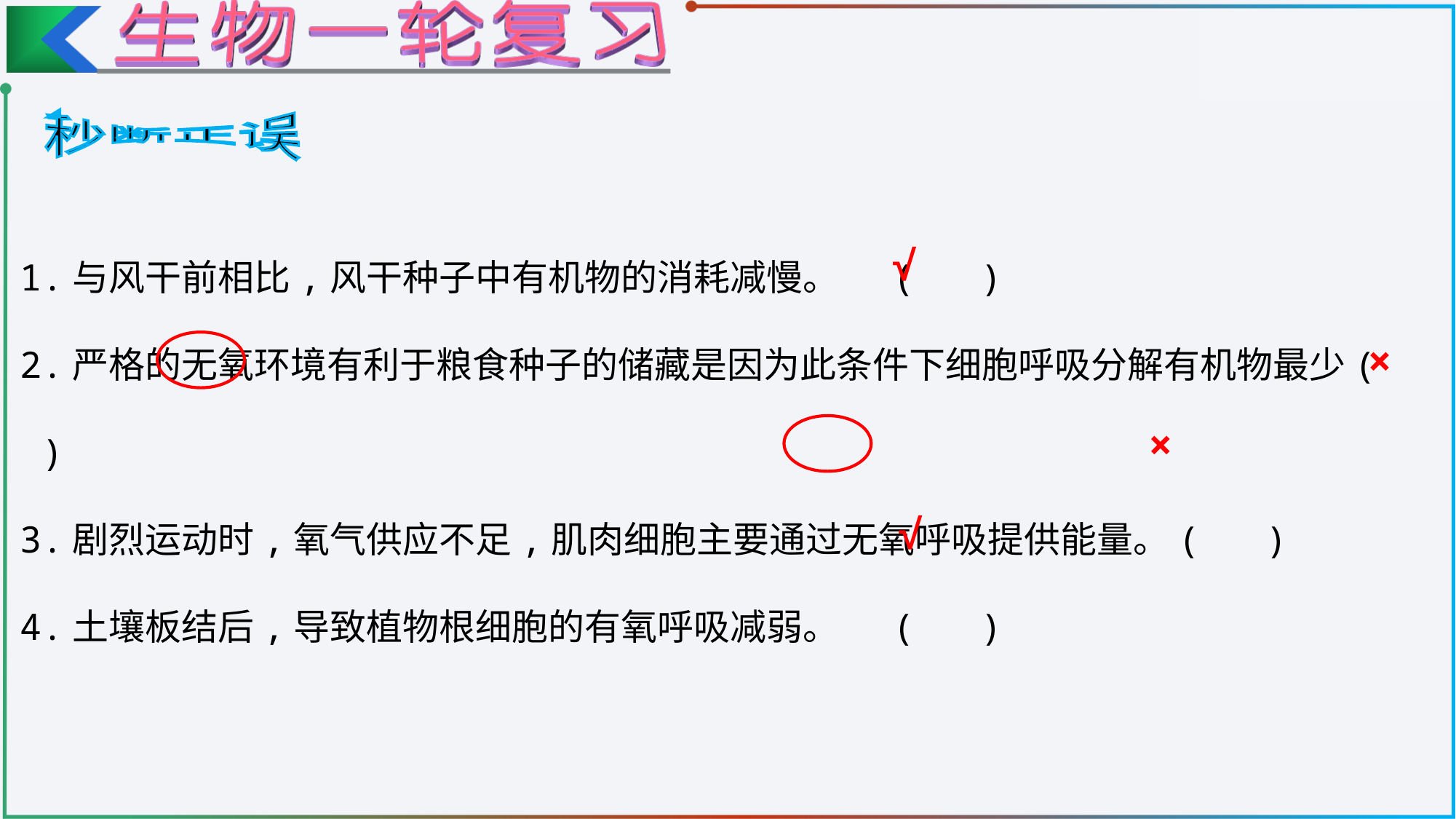

秒断正误
1.与风干前相比,风干种子中有机物的消耗减慢。	(   )
2.严格的无氧环境有利于粮食种子的储藏是因为此条件下细胞呼吸分解有机物最少(   )
3.剧烈运动时,氧气供应不足,肌肉细胞主要通过无氧呼吸提供能量。(   )
4.土壤板结后,导致植物根细胞的有氧呼吸减弱。	(   )

√
×

×

√